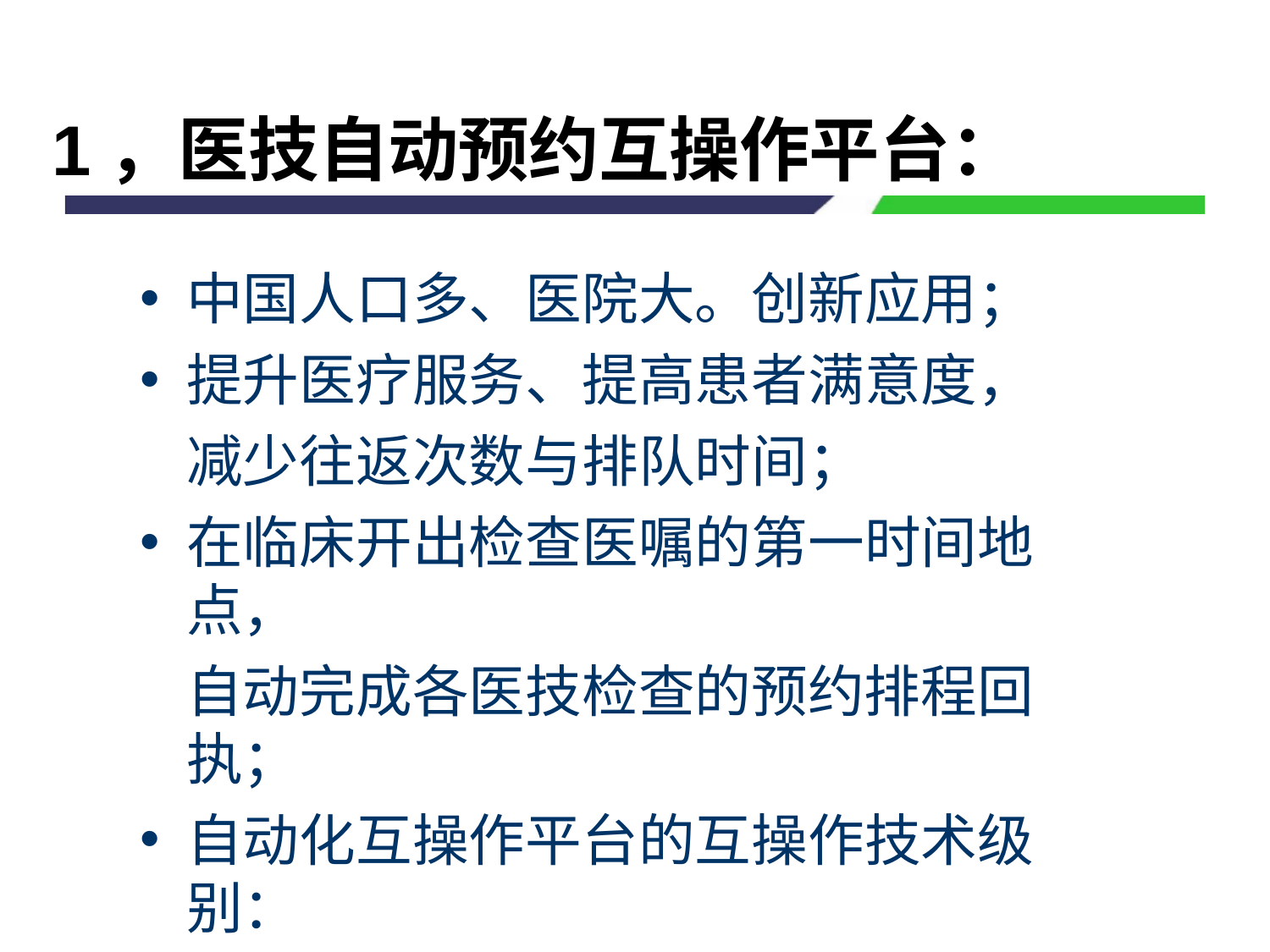

# 1，医技自动预约互操作平台：
中国人口多、医院大。创新应用；
提升医疗服务、提高患者满意度， 减少往返次数与排队时间；
在临床开出检查医嘱的第一时间地点，
自动完成各医技检查的预约排程回执；
自动化互操作平台的互操作技术级别：
L4语用互操作/L5动态互操作